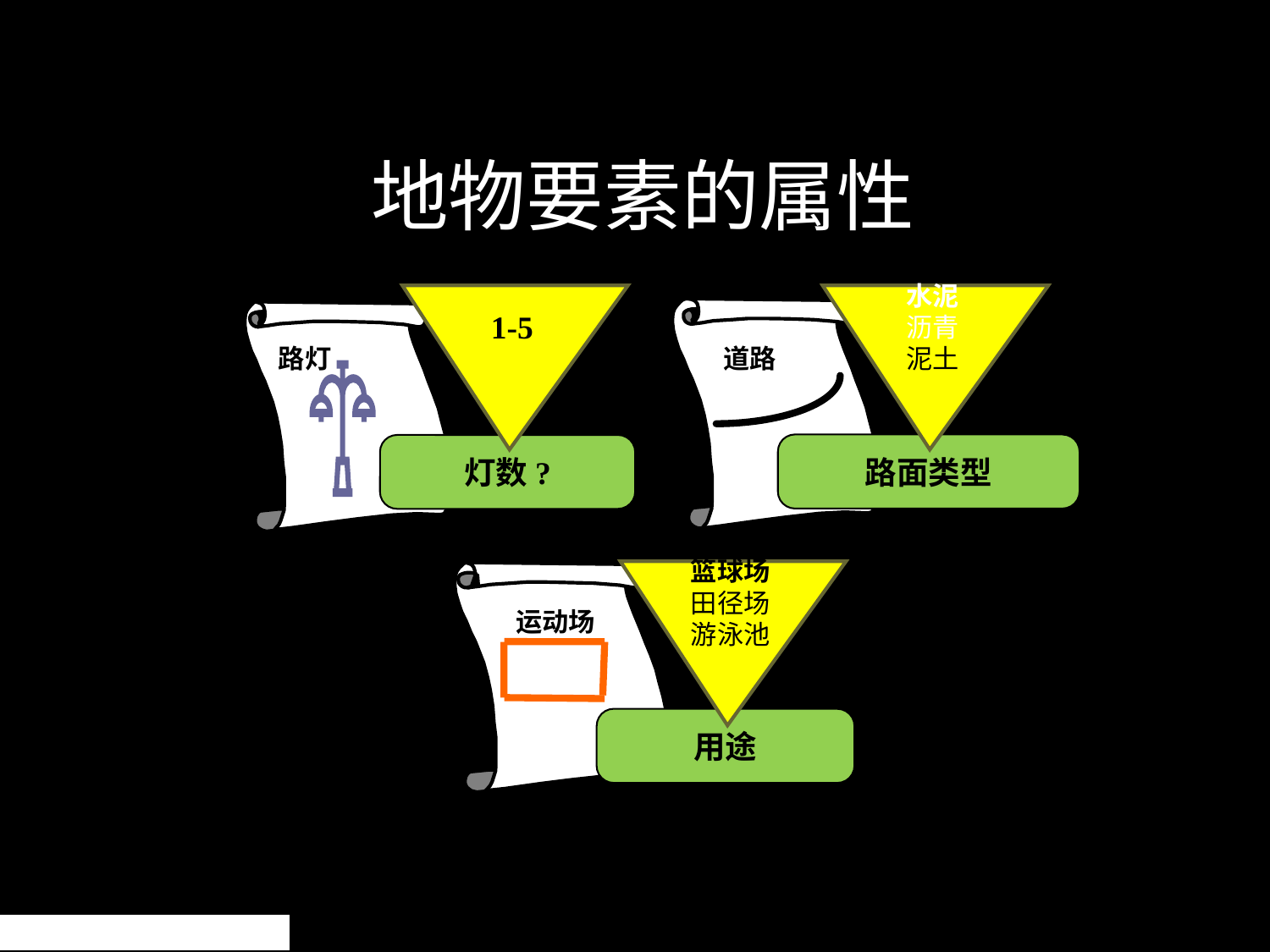

# 地物要素的属性
点
线

1-5
水泥
沥青
泥土

路灯
道路

路面类型
灯数?

面

篮球场
田径场
游泳池

运动场

用途